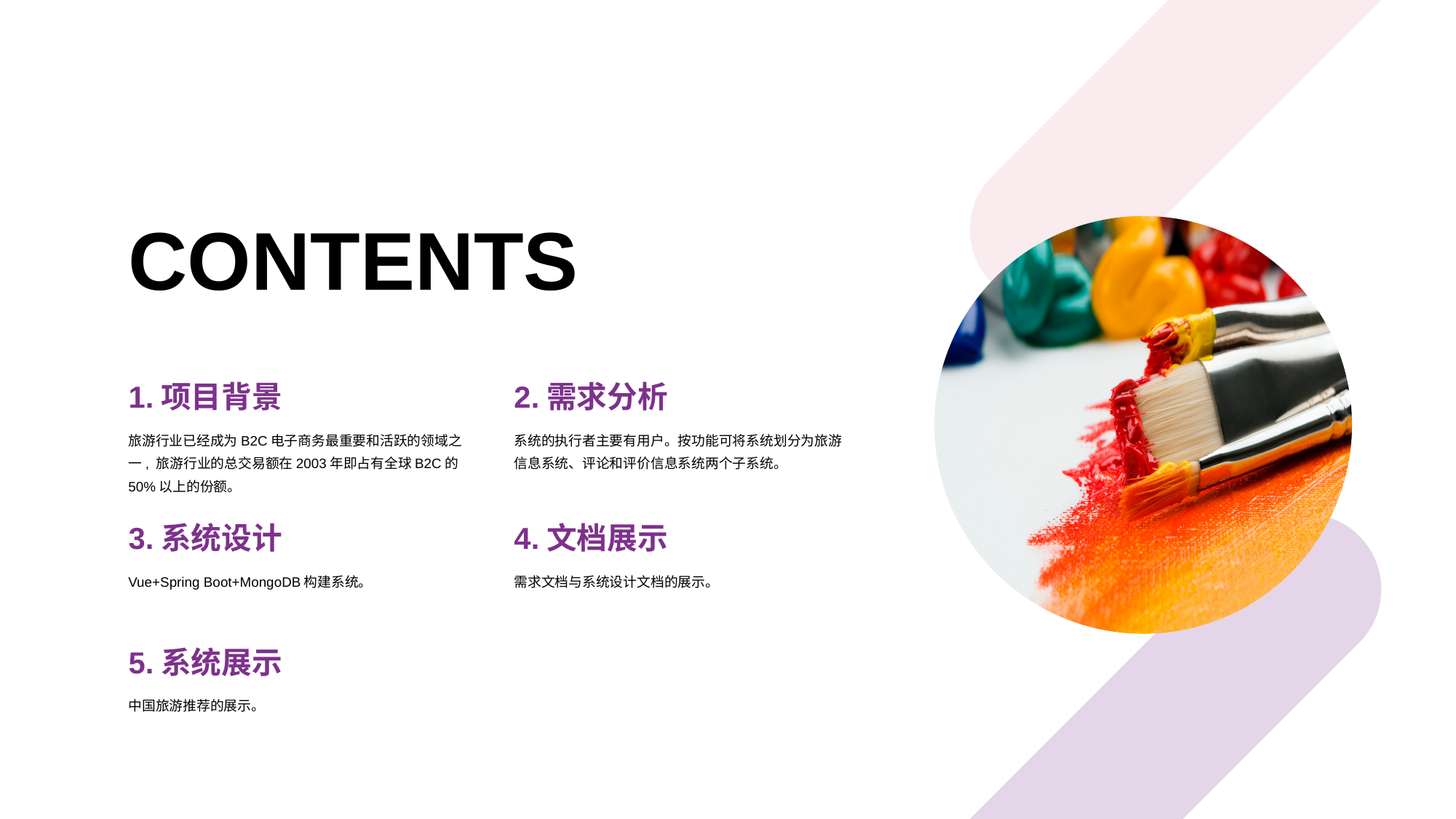

CONTENTS

1.项目背景
旅游行业已经成为B2C电子商务最重要和活跃的领域之一, 旅游行业的总交易额在2003年即占有全球B2C的50%以上的份额。
2.需求分析
系统的执行者主要有用户。按功能可将系统划分为旅游信息系统、评论和评价信息系统两个子系统。
3.系统设计
Vue+Spring Boot+MongoDB构建系统。
4.文档展示
需求文档与系统设计文档的展示。

5.系统展示
中国旅游推荐的展示。
2